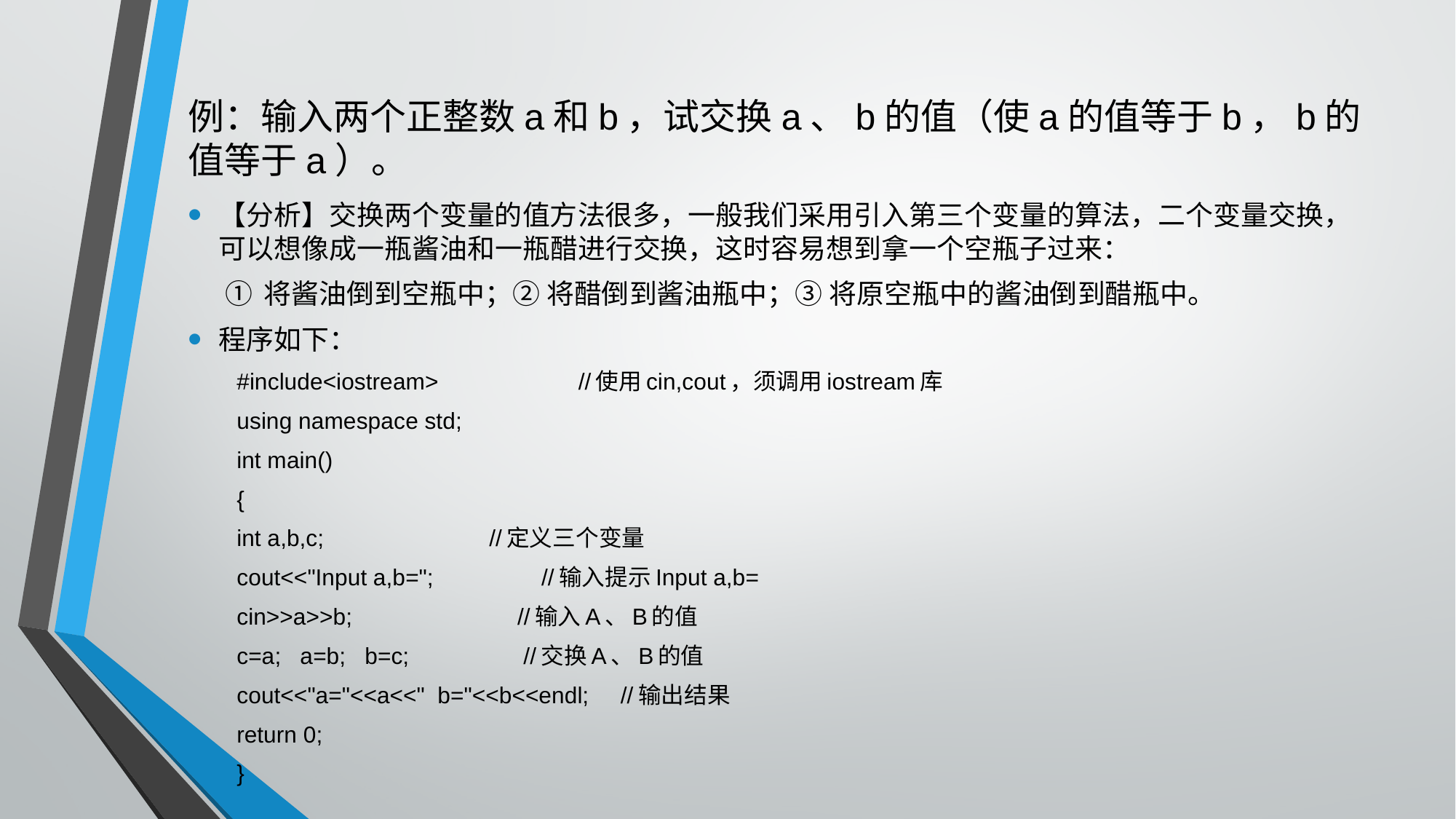

# 例：输入两个正整数a和b，试交换a、b的值（使a的值等于b，b的值等于a）。
【分析】交换两个变量的值方法很多，一般我们采用引入第三个变量的算法，二个变量交换，可以想像成一瓶酱油和一瓶醋进行交换，这时容易想到拿一个空瓶子过来：
      ① 将酱油倒到空瓶中；② 将醋倒到酱油瓶中；③ 将原空瓶中的酱油倒到醋瓶中。
程序如下：
#include<iostream>                      //使用cin,cout，须调用iostream库
using namespace std;
int main()
{
	int a,b,c;                          //定义三个变量
	cout<<"Input a,b=";                 //输入提示Input a,b=
	cin>>a>>b;                          //输入A、B的值
	c=a;   a=b;   b=c;                  //交换A、B的值
	cout<<"a="<<a<<"  b="<<b<<endl;     //输出结果
	return 0;
}